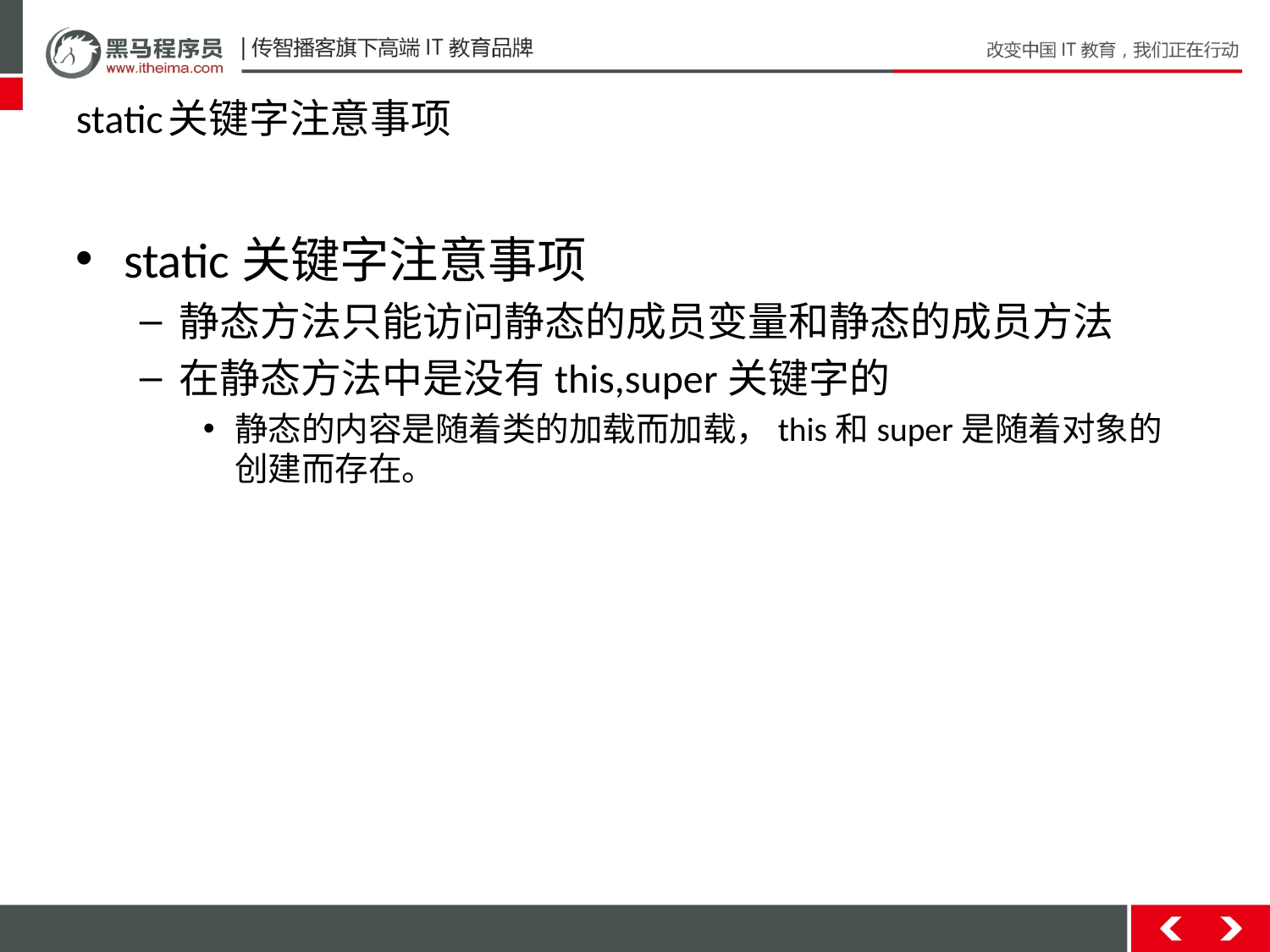

# static关键字注意事项
static关键字注意事项
静态方法只能访问静态的成员变量和静态的成员方法
在静态方法中是没有this,super关键字的
静态的内容是随着类的加载而加载，this和super是随着对象的创建而存在。